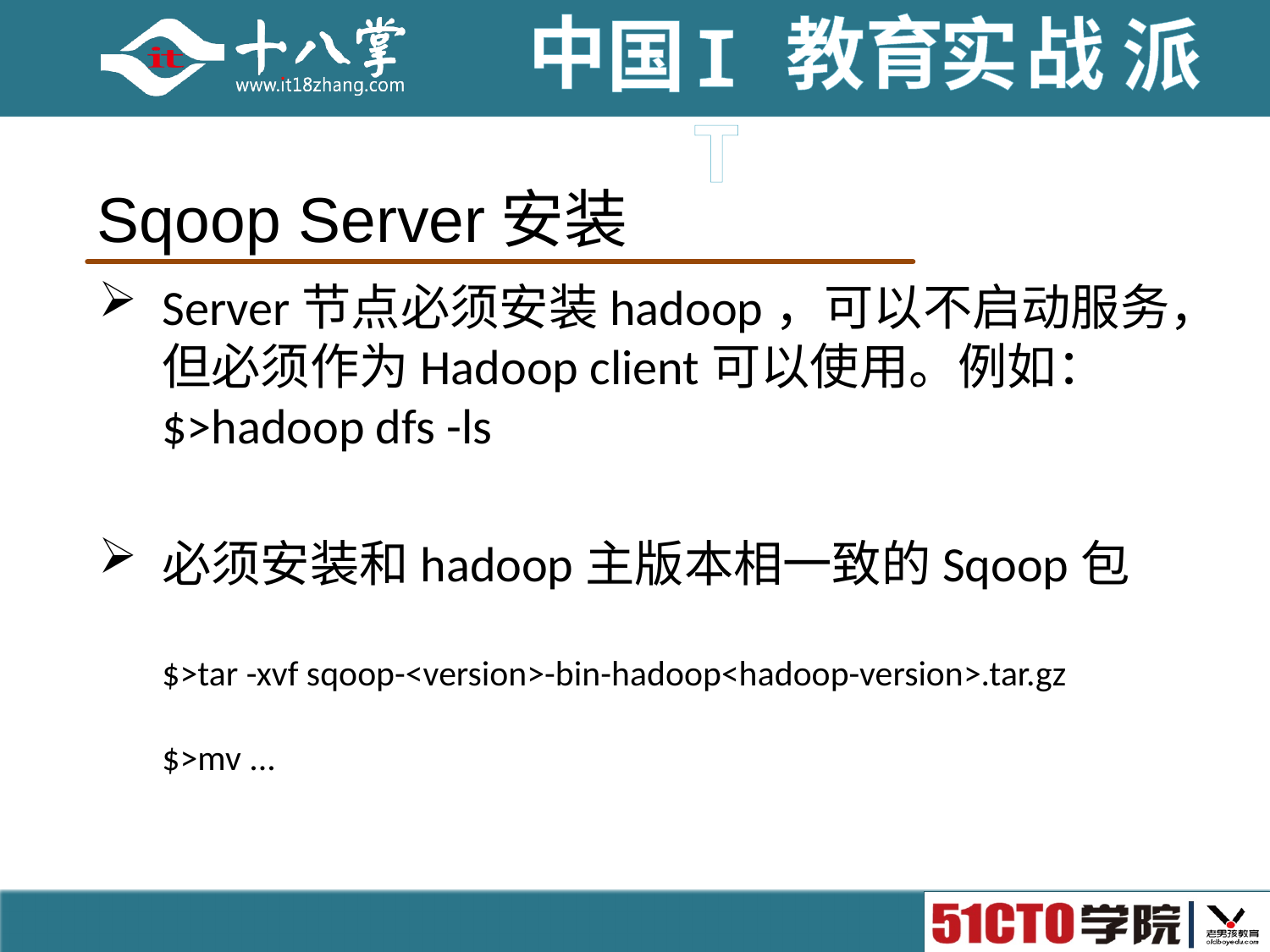

# Sqoop Server安装
Server节点必须安装hadoop，可以不启动服务，但必须作为Hadoop client可以使用。例如：
$>hadoop dfs -ls

必须安装和hadoop主版本相一致的Sqoop包
$>tar -xvf sqoop-<version>-bin-hadoop<hadoop-version>.tar.gz
$>mv ...